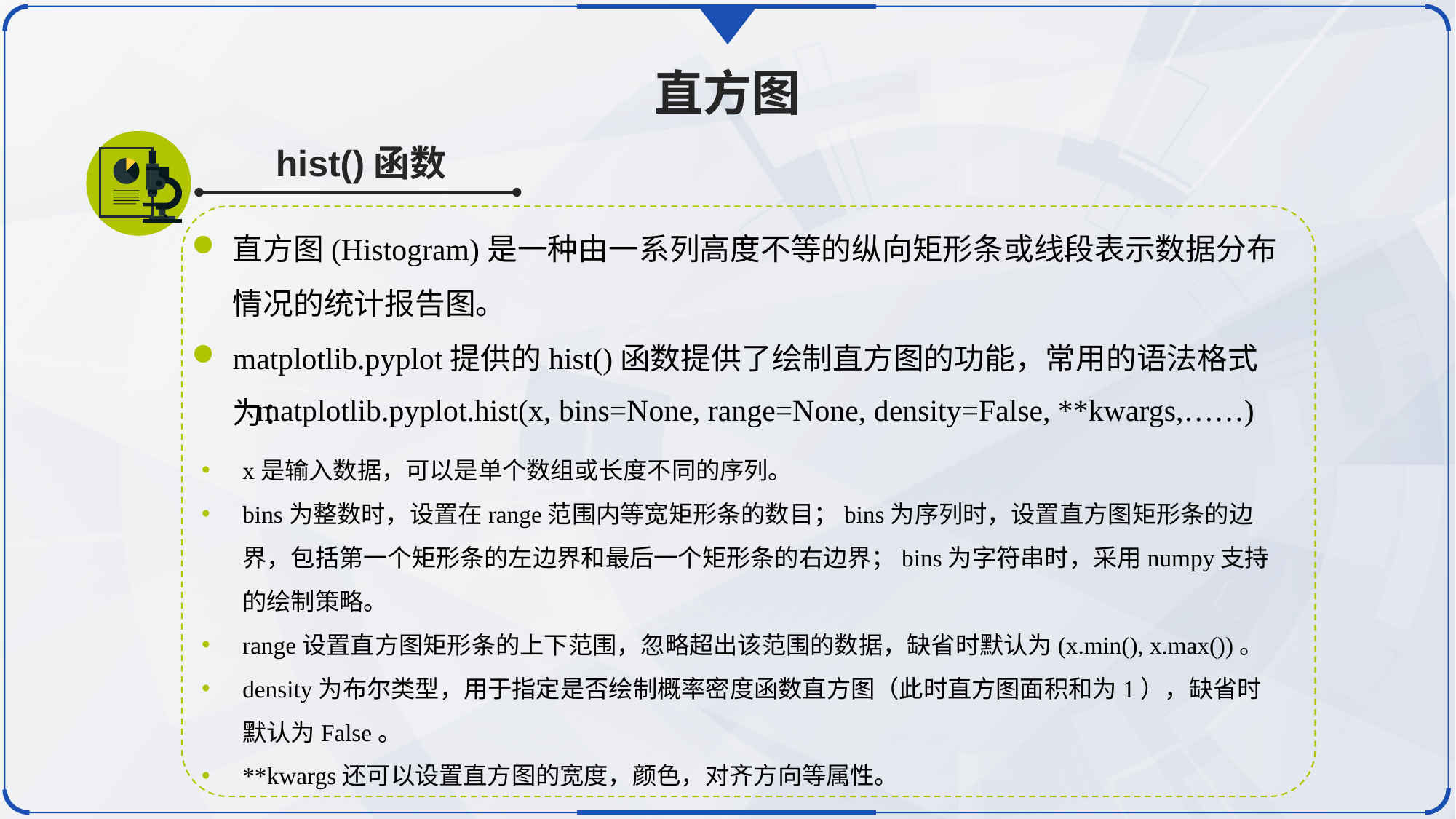

直方图

hist()函数

直方图(Histogram)是一种由一系列高度不等的纵向矩形条或线段表示数据分布情况的统计报告图。
matplotlib.pyplot提供的hist()函数提供了绘制直方图的功能，常用的语法格式为：
matplotlib.pyplot.hist(x, bins=None, range=None, density=False, **kwargs,……)
x是输入数据，可以是单个数组或长度不同的序列。
bins为整数时，设置在range范围内等宽矩形条的数目；bins为序列时，设置直方图矩形条的边界，包括第一个矩形条的左边界和最后一个矩形条的右边界；bins为字符串时，采用numpy支持的绘制策略。
range设置直方图矩形条的上下范围，忽略超出该范围的数据，缺省时默认为(x.min(), x.max())。
density为布尔类型，用于指定是否绘制概率密度函数直方图（此时直方图面积和为1），缺省时默认为False。
**kwargs还可以设置直方图的宽度，颜色，对齐方向等属性。